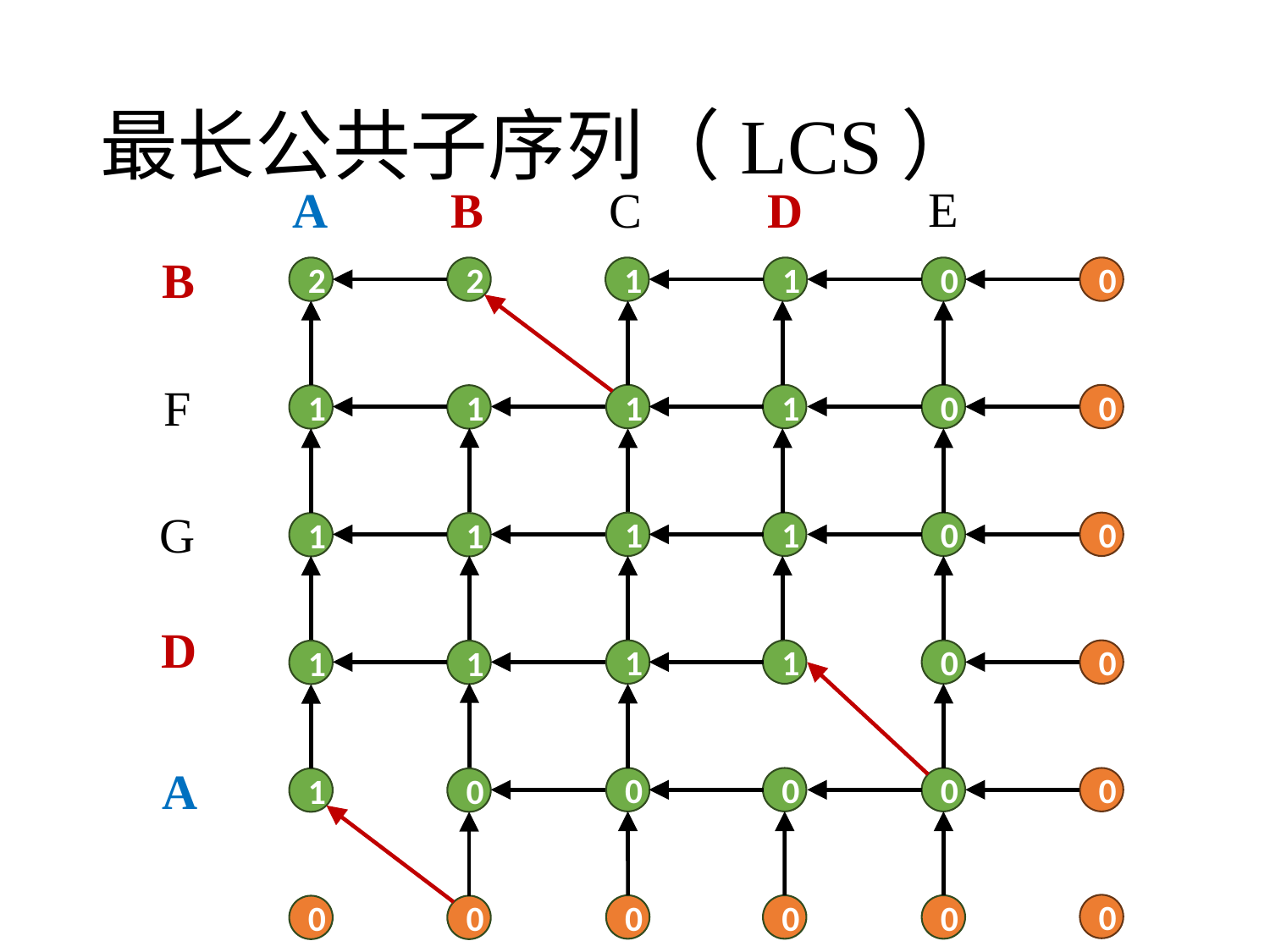

# 最长公共子序列（LCS）
E
A
B
C
D
B
2
2
1
1
1
1
1
1
1
1
0
0
0
0
0
0
F
1
0
G
1
0
D
1
1
0
1
1
A
0
0
0
1
0
0
0
0
0
0
0